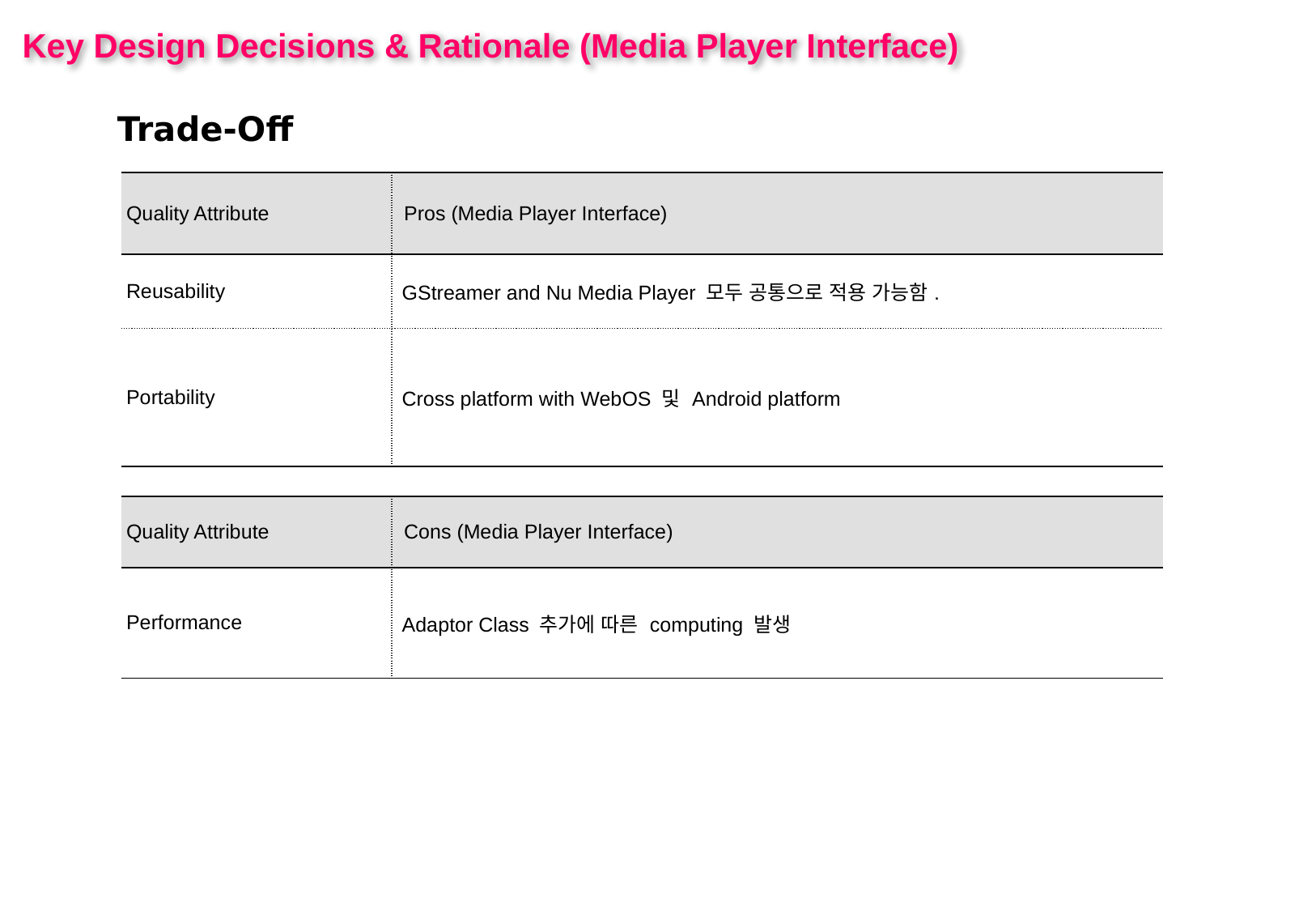

Key Design Decisions & Rationale (Media Player Interface)
Trade-Off
| Quality Attribute | Pros (Media Player Interface) |
| --- | --- |
| Reusability | GStreamer and Nu Media Player 모두 공통으로 적용 가능함. |
| Portability | Cross platform with WebOS 및 Android platform |
| Quality Attribute | Cons (Media Player Interface) |
| --- | --- |
| Performance | Adaptor Class 추가에 따른 computing 발생 |